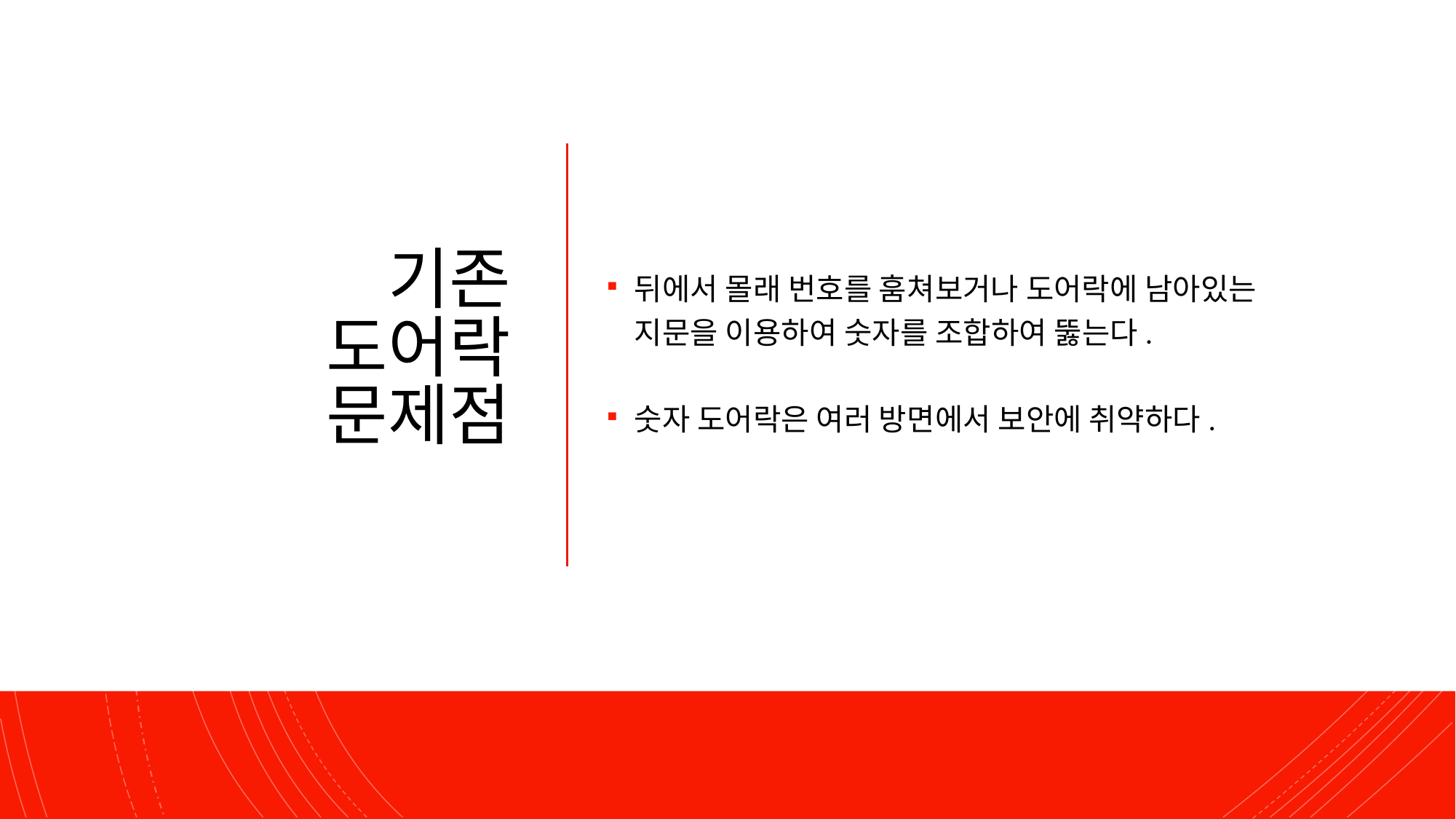

# 기존 도어락 문제점

뒤에서 몰래 번호를 훔쳐보거나 도어락에 남아있는 지문을 이용하여 숫자를 조합하여 뚫는다.
숫자 도어락은 여러 방면에서 보안에 취약하다.